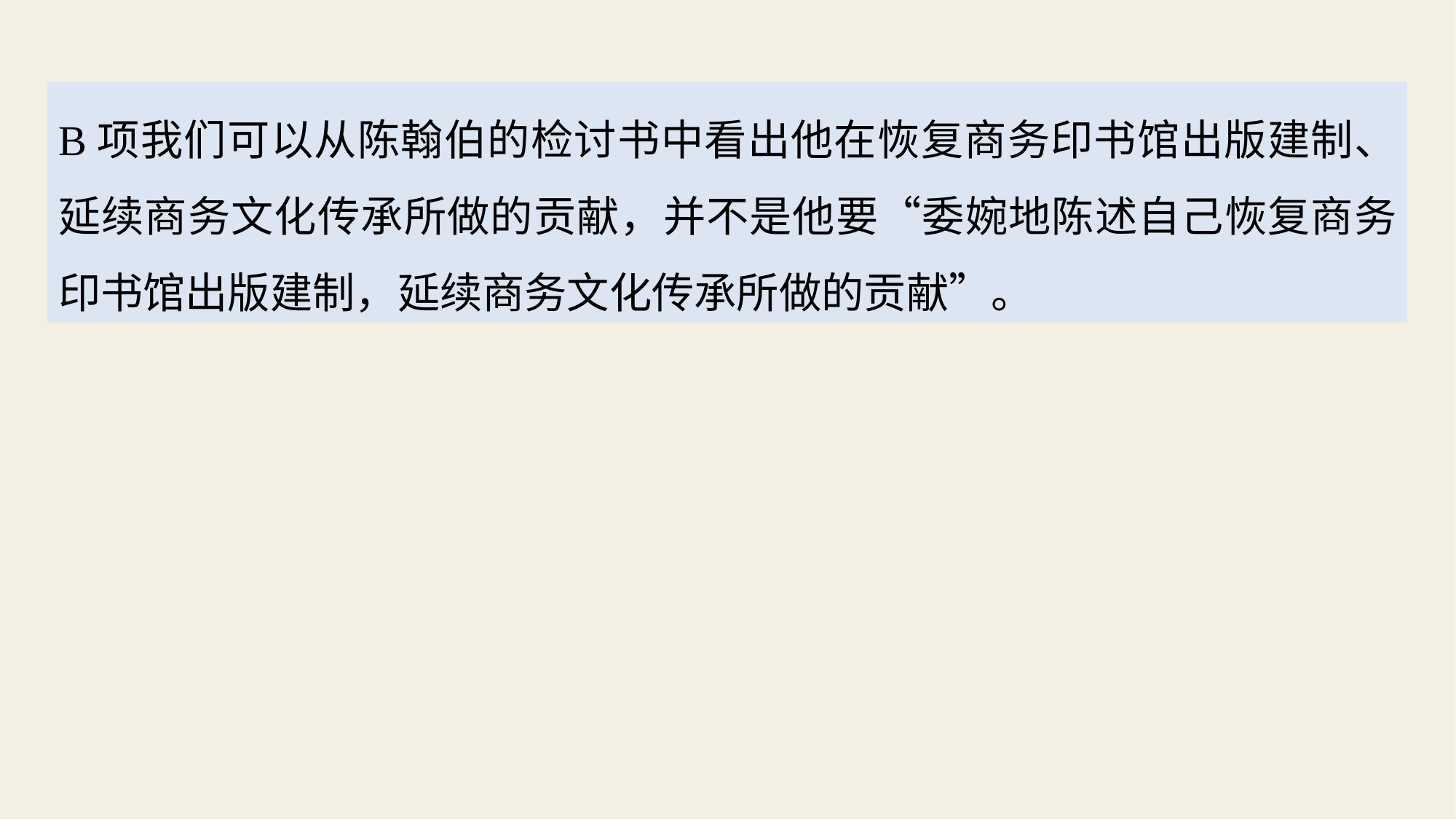

B项我们可以从陈翰伯的检讨书中看出他在恢复商务印书馆出版建制、延续商务文化传承所做的贡献，并不是他要“委婉地陈述自己恢复商务印书馆出版建制，延续商务文化传承所做的贡献”。